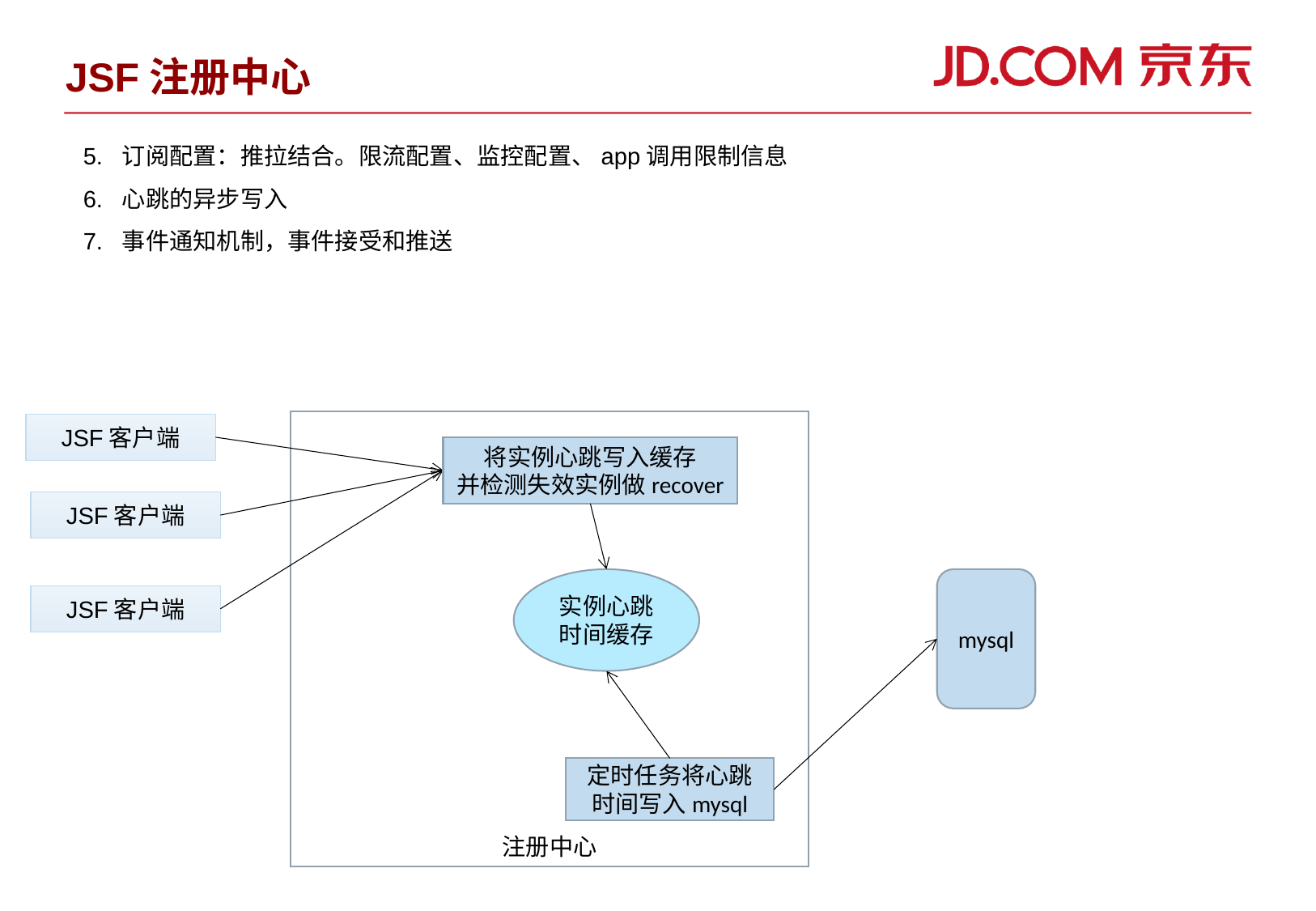

JSF注册中心
5.  订阅配置：推拉结合。限流配置、监控配置、app调用限制信息
6.  心跳的异步写入
7.  事件通知机制，事件接受和推送
注册中心
JSF客户端
将实例心跳写入缓存
并检测失效实例做recover
JSF客户端
实例心跳时间缓存
mysql
JSF客户端
定时任务将心跳时间写入mysql